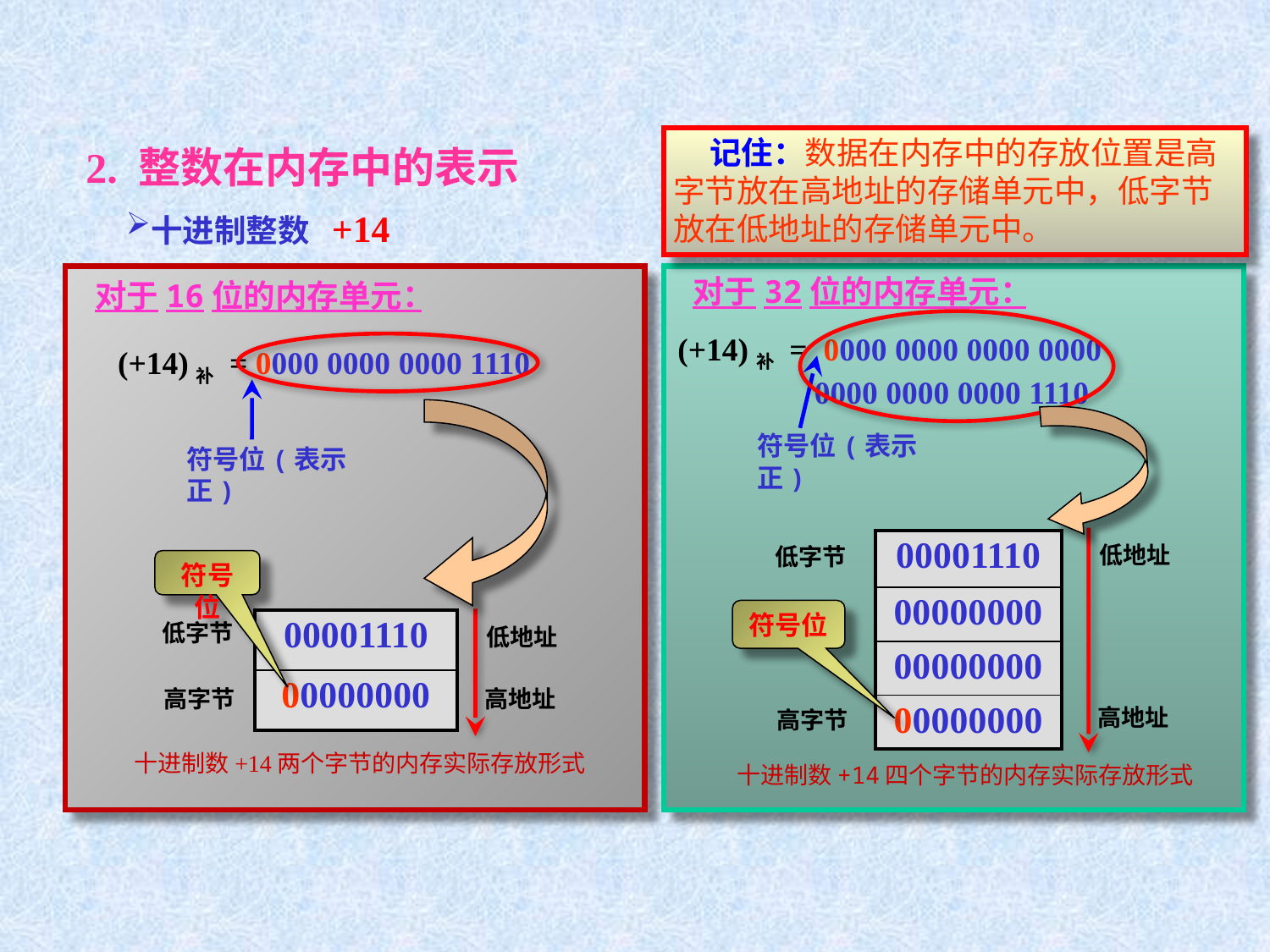

记住：数据在内存中的存放位置是高字节放在高地址的存储单元中，低字节放在低地址的存储单元中。
2. 整数在内存中的表示
十进制整数  +14
对于32位的内存单元：

对于16位的内存单元：

(+14)补 =  0000 0000 0000 0000
                 0000 0000 0000 1110

(+14)补 = 0000 0000 0000 1110

符号位(表示正)

符号位(表示正)

| 00001110 |
| --- |
| 00000000 |
| 00000000 |
| 00000000 |
低地址
高地址
低字节
高字节
符号位
符号位

| 00001110 |
| --- |
| 00000000 |
低字节
高字节
低地址
高地址
十进制数+14两个字节的内存实际存放形式
十进制数+14四个字节的内存实际存放形式